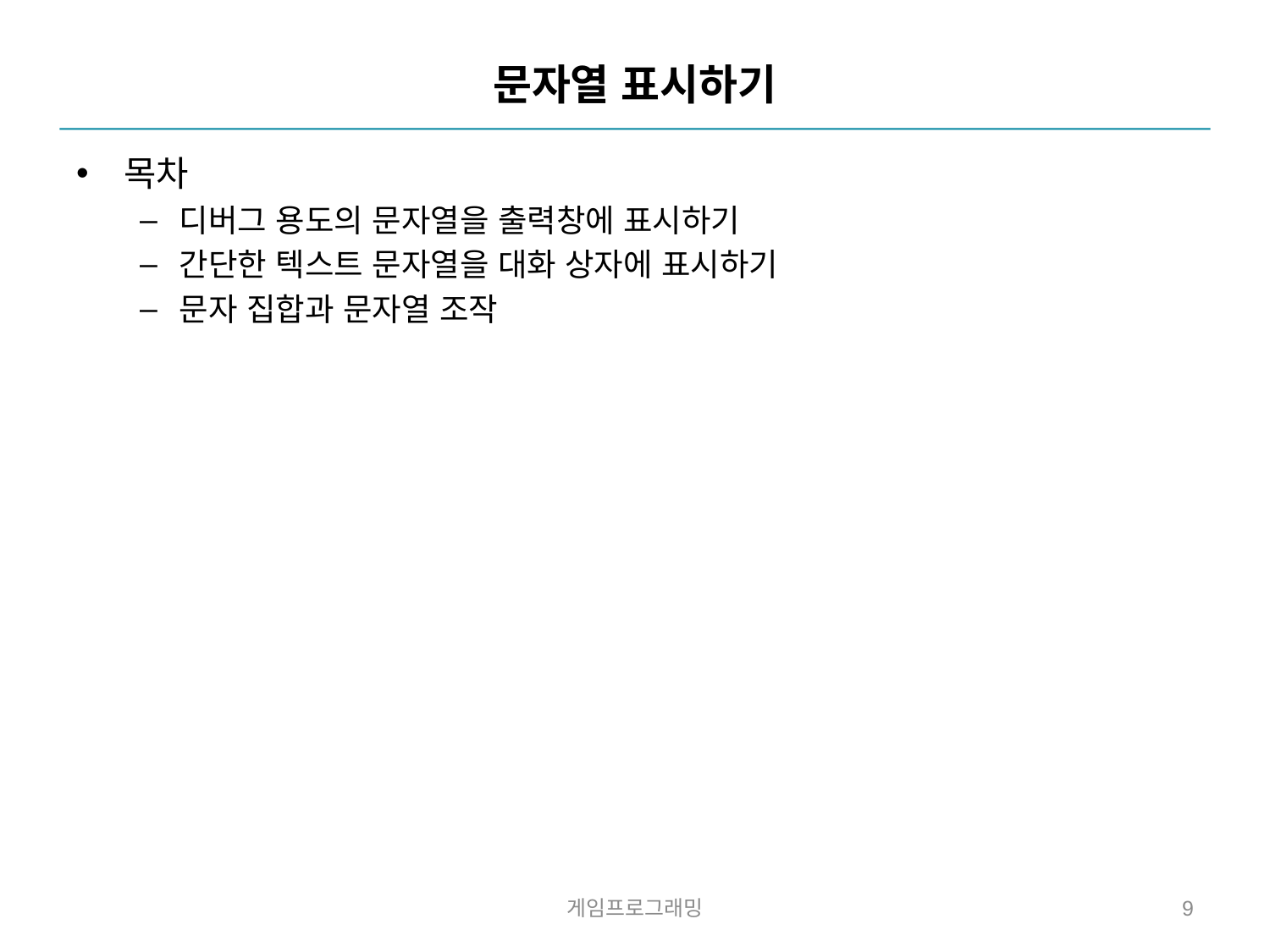

# 문자열 표시하기
목차
디버그 용도의 문자열을 출력창에 표시하기
간단한 텍스트 문자열을 대화 상자에 표시하기
문자 집합과 문자열 조작

게임프로그래밍
9